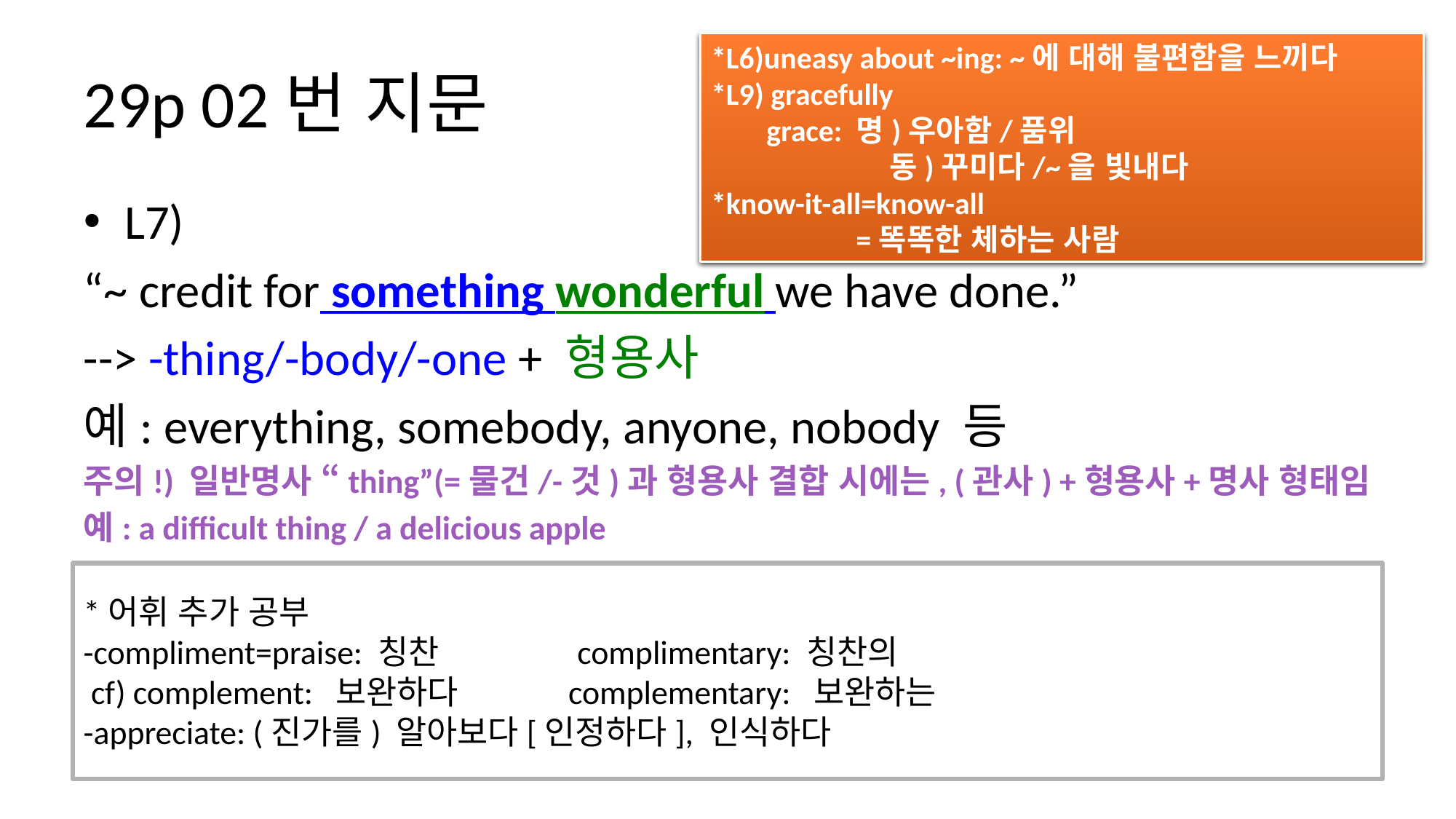

# 29p 02번 지문
*L6)uneasy about ~ing: ~에 대해 불편함을 느끼다
*L9) gracefully
        grace: 명)우아함/품위
                    동)꾸미다/~을 빛내다
*know-it-all=know-all
                     =똑똑한 체하는 사람
L7)
“~ credit for something wonderful we have done.”
--> -thing/-body/-one + 형용사
예: everything, somebody, anyone, nobody 등
주의!) 일반명사 “thing”(=물건/-것)과 형용사 결합 시에는, (관사) +형용사+명사 형태임
예: a difficult thing / a delicious apple

*어휘 추가 공부
-compliment=praise: 칭찬              complimentary: 칭찬의
 cf) complement:  보완하다           complementary:  보완하는
-appreciate: (진가를) 알아보다[인정하다], 인식하다